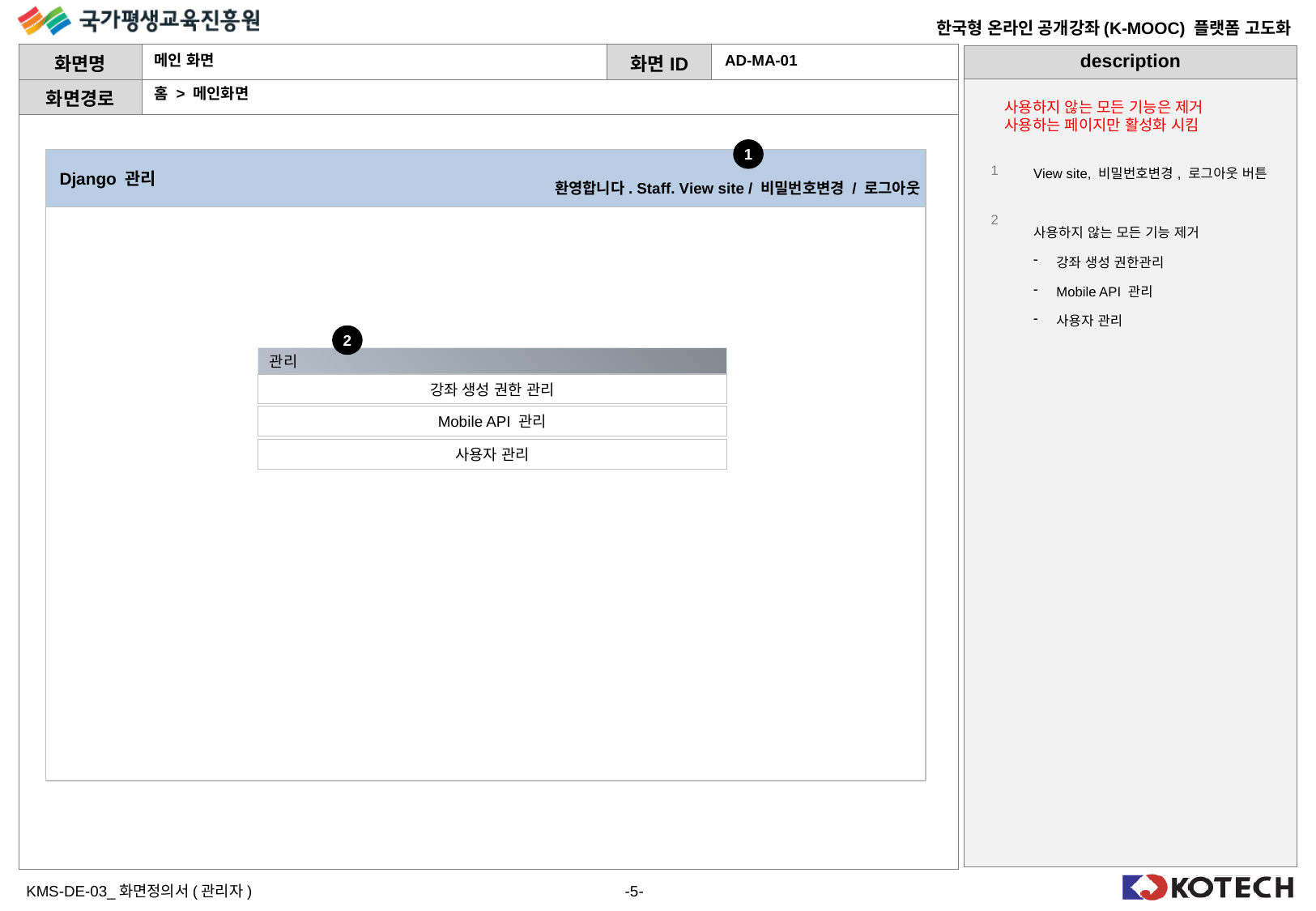

메인 화면
AD-MA-01
홈 > 메인화면
사용하지 않는 모든 기능은 제거
사용하는 페이지만 활성화 시킴
1

| 1 | View site, 비밀번호변경, 로그아웃 버튼 |
| --- | --- |
| 2 | 사용하지 않는 모든 기능 제거 강좌 생성 권한관리 Mobile API 관리 사용자 관리 |
|  |  |
|  |  |
|  |  |
|  |  |
|  |  |
|  |  |
|  |  |
|  |  |
|  |  |
|  |  |
|  |  |
Django 관리
환영합니다. Staff. View site / 비밀번호변경 / 로그아웃
2
관리
강좌 생성 권한 관리
Mobile API 관리
사용자 관리